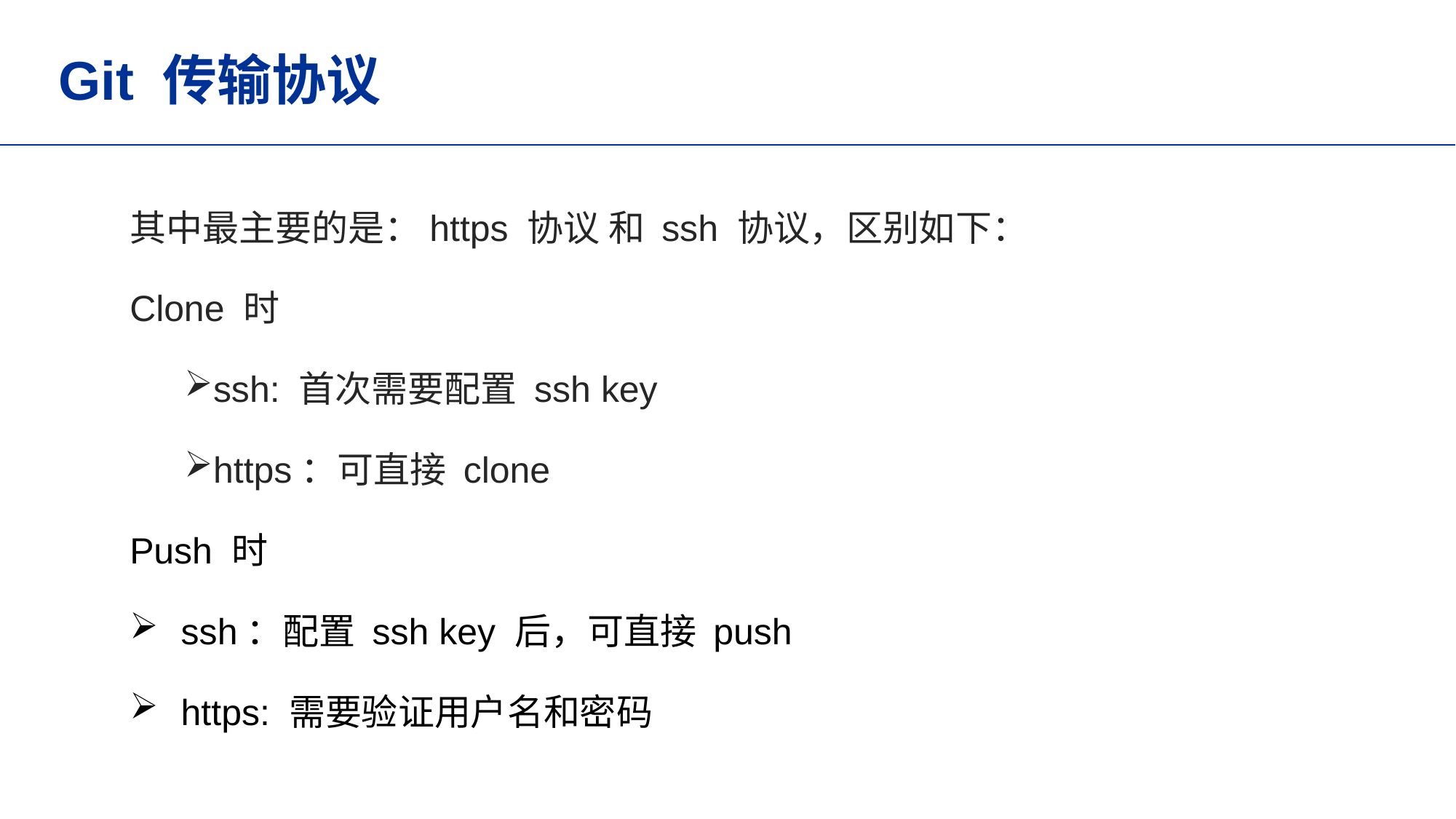

# Git 传输协议
其中最主要的是：https 协议 和 ssh 协议，区别如下：
Clone 时
ssh: 首次需要配置 ssh key
https：可直接 clone
Push 时
 ssh：配置 ssh key 后，可直接 push
 https: 需要验证用户名和密码